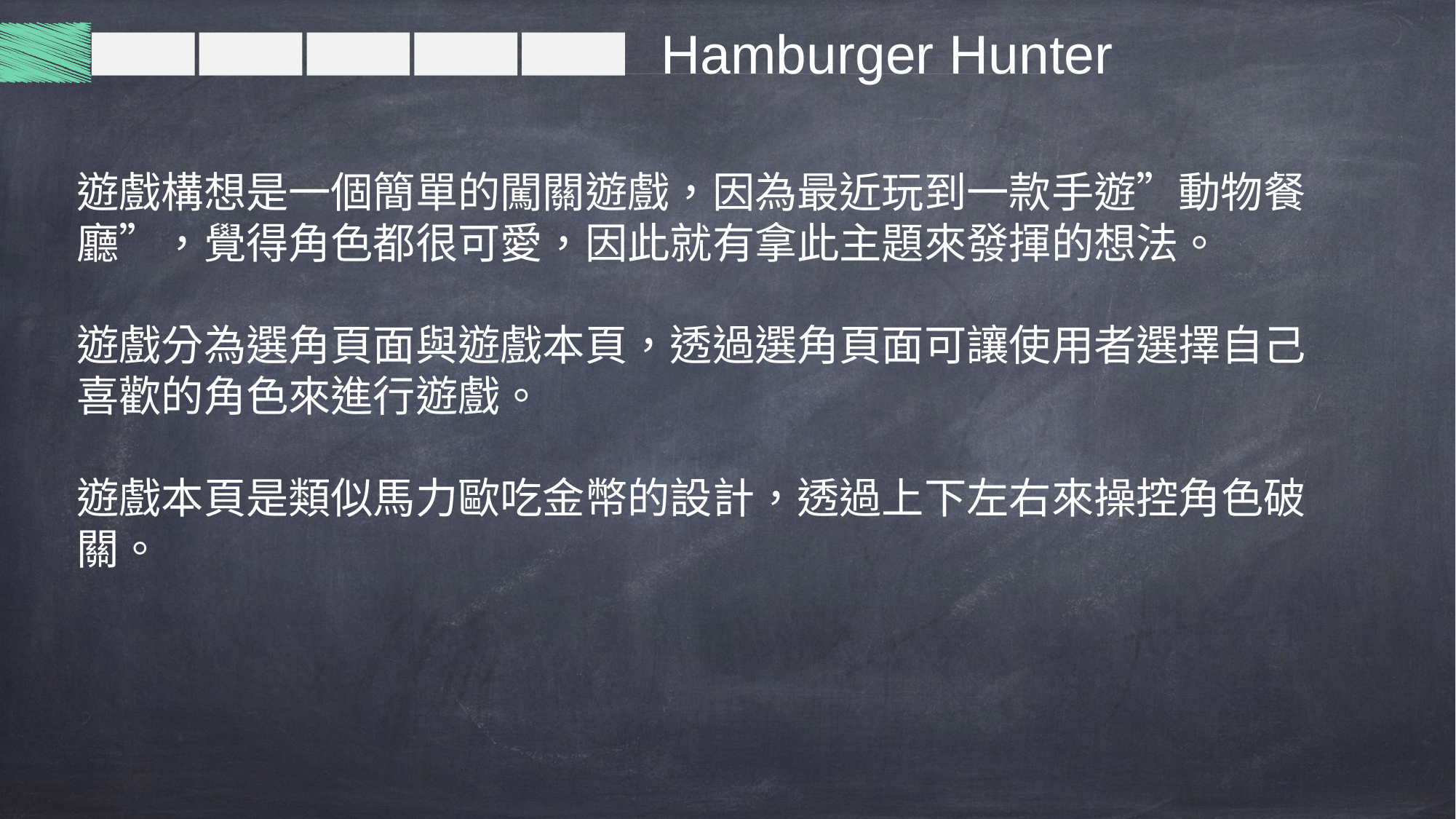

Hamburger Hunter

遊戲構想是一個簡單的闖關遊戲，因為最近玩到一款手遊”動物餐廳”，覺得角色都很可愛，因此就有拿此主題來發揮的想法。

遊戲分為選角頁面與遊戲本頁，透過選角頁面可讓使用者選擇自己喜歡的角色來進行遊戲。

遊戲本頁是類似馬力歐吃金幣的設計，透過上下左右來操控角色破關。